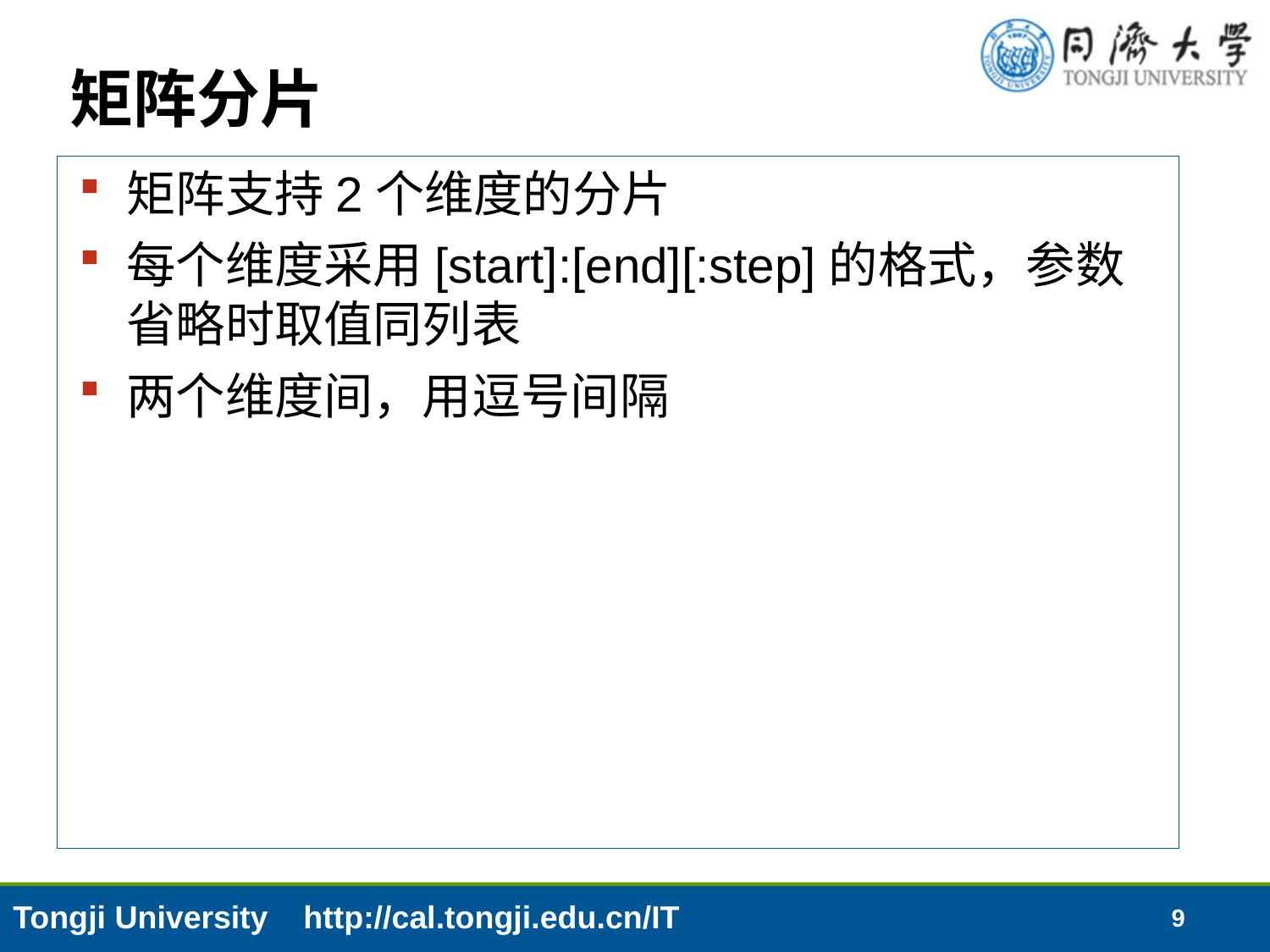

# 矩阵分片
矩阵支持2个维度的分片
每个维度采用[start]:[end][:step]的格式，参数省略时取值同列表
两个维度间，用逗号间隔